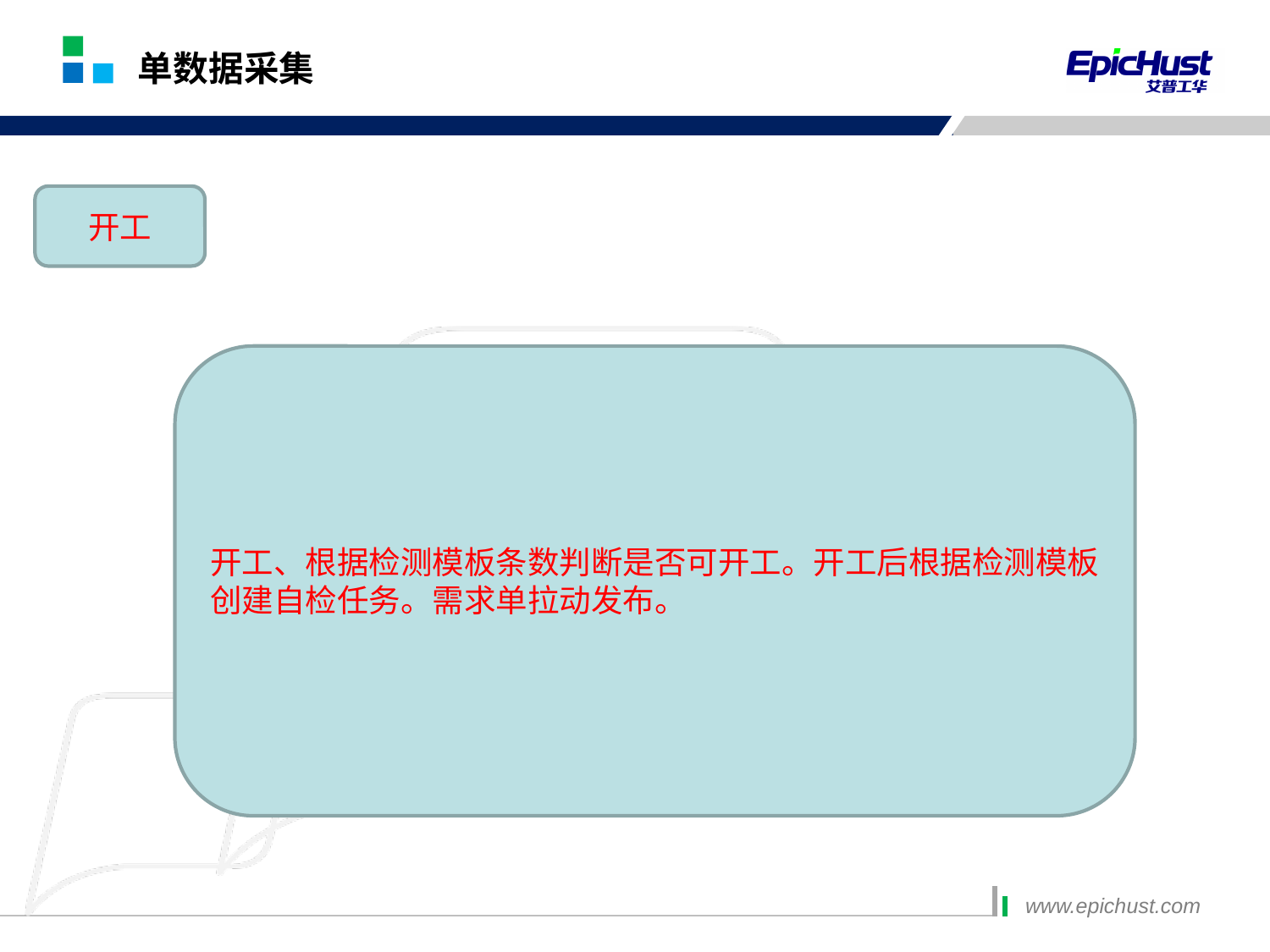

# 单数据采集
开工
开工、根据检测模板条数判断是否可开工。开工后根据检测模板创建自检任务。需求单拉动发布。